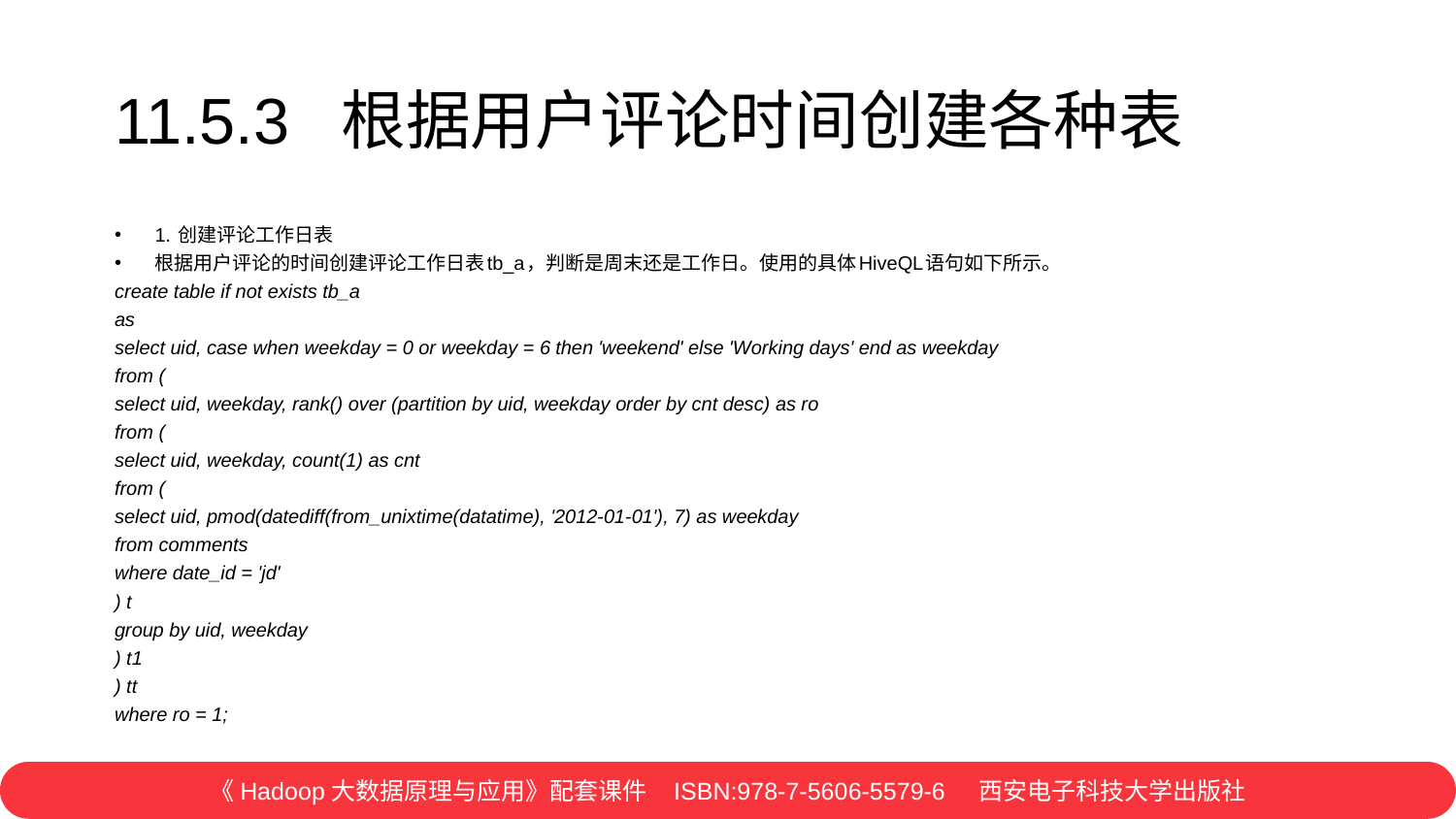

# 11.5.3  根据用户评论时间创建各种表
1. 创建评论工作日表
根据用户评论的时间创建评论工作日表tb_a，判断是周末还是工作日。使用的具体HiveQL语句如下所示。
create table if not exists tb_a
as
select uid, case when weekday = 0 or weekday = 6 then 'weekend' else 'Working days' end as weekday
from (
select uid, weekday, rank() over (partition by uid, weekday order by cnt desc) as ro
from (
select uid, weekday, count(1) as cnt
from (
select uid, pmod(datediff(from_unixtime(datatime), '2012-01-01'), 7) as weekday
from comments
where date_id = 'jd'
) t
group by uid, weekday
) t1
) tt
where ro = 1;